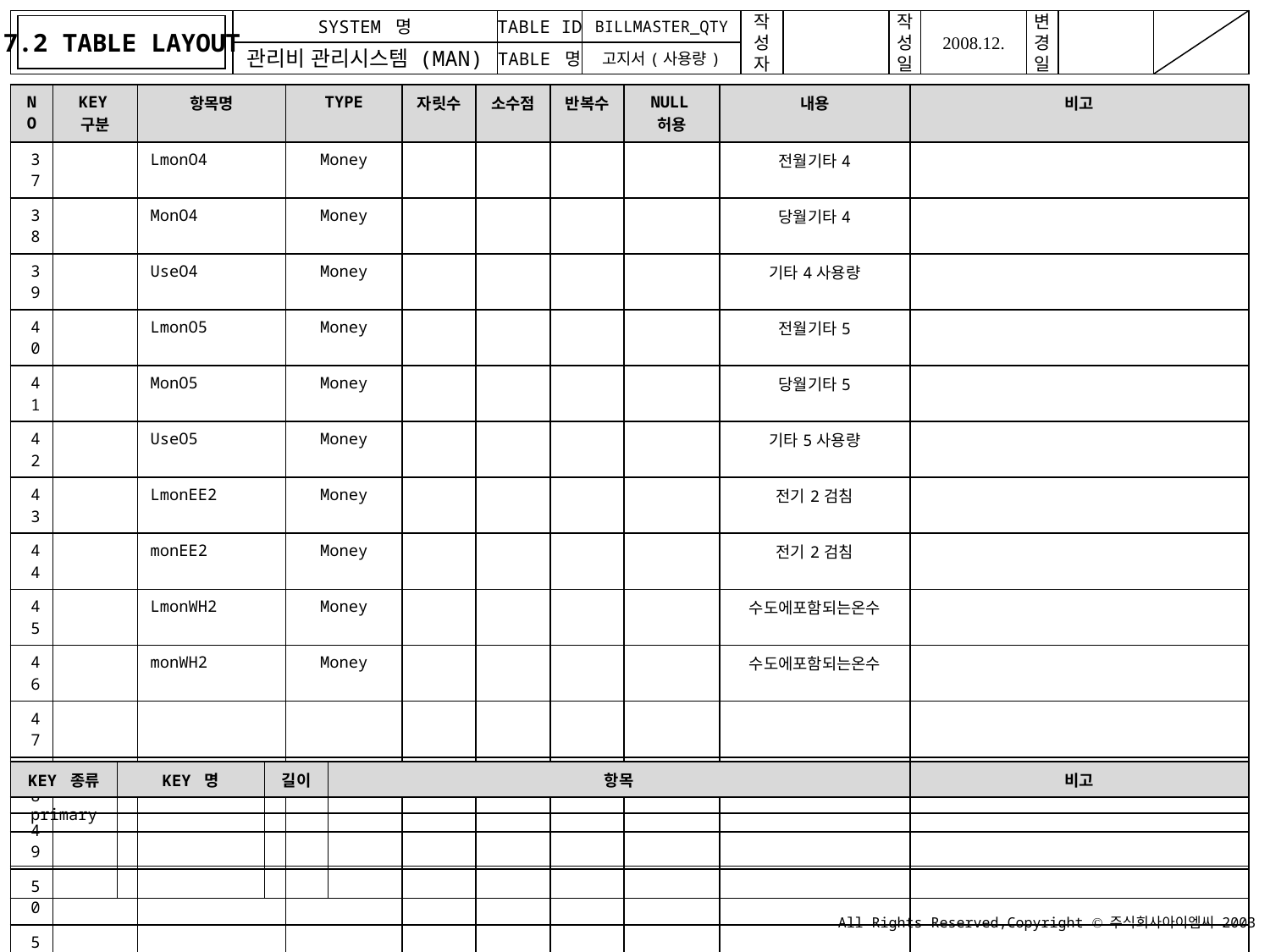

7.2 TABLE LAYOUT
BILLMASTER_QTY
고지서(사용량)
| NO | KEY구분 | 항목명 | TYPE | 자릿수 | 소수점 | 반복수 | NULL허용 | 내용 | 비고 |
| --- | --- | --- | --- | --- | --- | --- | --- | --- | --- |
| 37 |  | LmonO4 | Money |  |  |  |  | 전월기타4 |  |
| 38 |  | MonO4 | Money |  |  |  |  | 당월기타4 |  |
| 39 |  | UseO4 | Money |  |  |  |  | 기타4사용량 |  |
| 40 |  | LmonO5 | Money |  |  |  |  | 전월기타5 |  |
| 41 |  | MonO5 | Money |  |  |  |  | 당월기타5 |  |
| 42 |  | UseO5 | Money |  |  |  |  | 기타5사용량 |  |
| 43 |  | LmonEE2 | Money |  |  |  |  | 전기2검침 |  |
| 44 |  | monEE2 | Money |  |  |  |  | 전기2검침 |  |
| 45 |  | LmonWH2 | Money |  |  |  |  | 수도에포함되는온수 |  |
| 46 |  | monWH2 | Money |  |  |  |  | 수도에포함되는온수 |  |
| 47 |  |  |  |  |  |  |  |  |  |
| 48 |  |  |  |  |  |  |  |  |  |
| 49 |  |  |  |  |  |  |  |  |  |
| 50 |  |  |  |  |  |  |  |  |  |
| 51 |  |  |  |  |  |  |  |  |  |
| 52 |  |  |  |  |  |  |  |  |  |
| 53 |  |  |  |  |  |  |  |  |  |
| 54 |  |  |  |  |  |  |  |  |  |
| KEY 종류 | KEY 명 | 길이 | 항목 | 비고 |
| --- | --- | --- | --- | --- |
| primary |  |  |  |  |
|  |  |  |  |  |
|  |  |  |  |  |